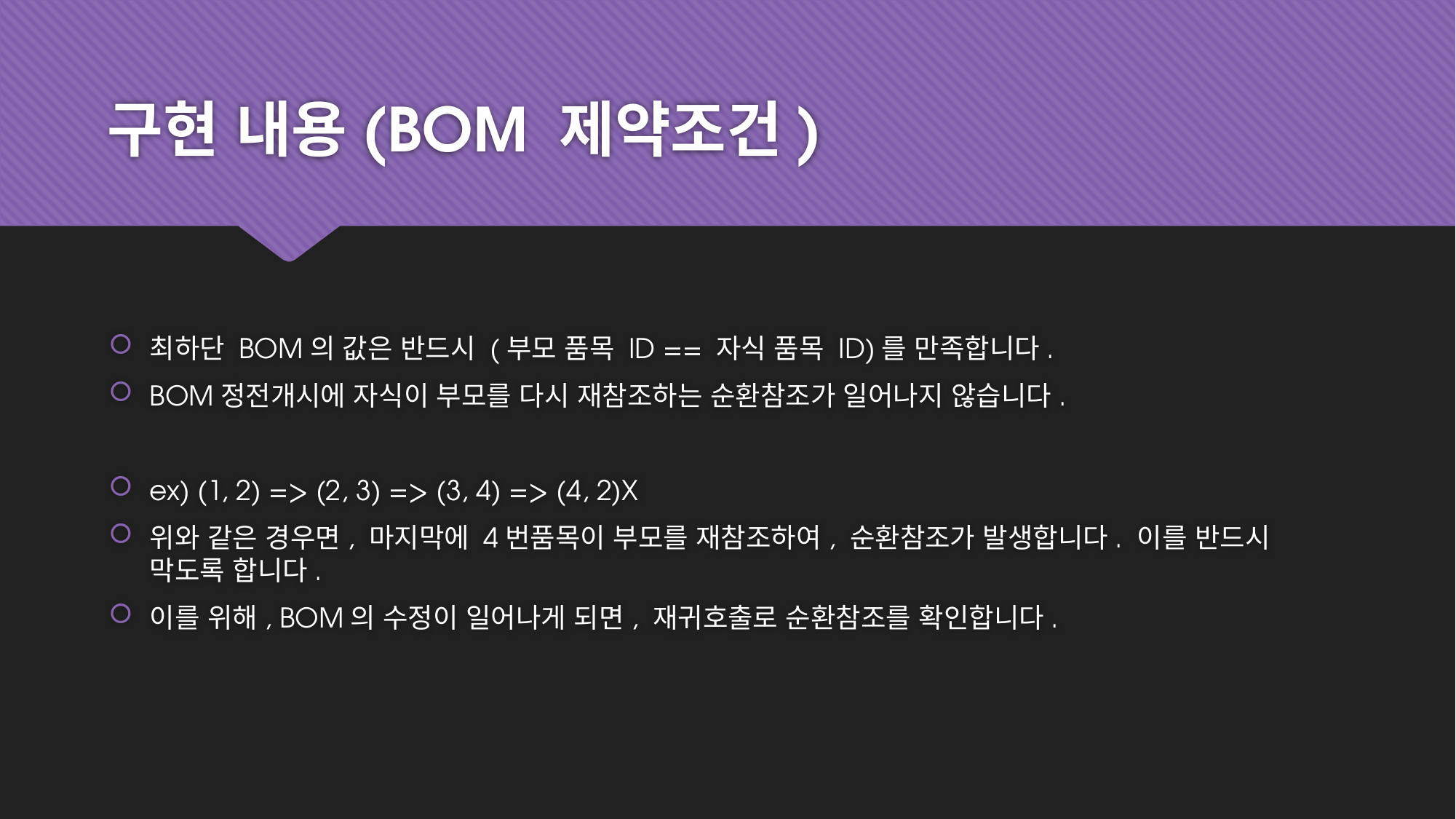

# 구현 내용(BOM 제약조건)
최하단 BOM의 값은 반드시 (부모 품목 ID == 자식 품목 ID)를 만족합니다.
BOM정전개시에 자식이 부모를 다시 재참조하는 순환참조가 일어나지 않습니다.

ex) (1, 2) => (2, 3) => (3, 4) => (4, 2)X
위와 같은 경우면, 마지막에 4번품목이 부모를 재참조하여, 순환참조가 발생합니다. 이를 반드시 막도록 합니다.
이를 위해, BOM의 수정이 일어나게 되면, 재귀호출로 순환참조를 확인합니다.